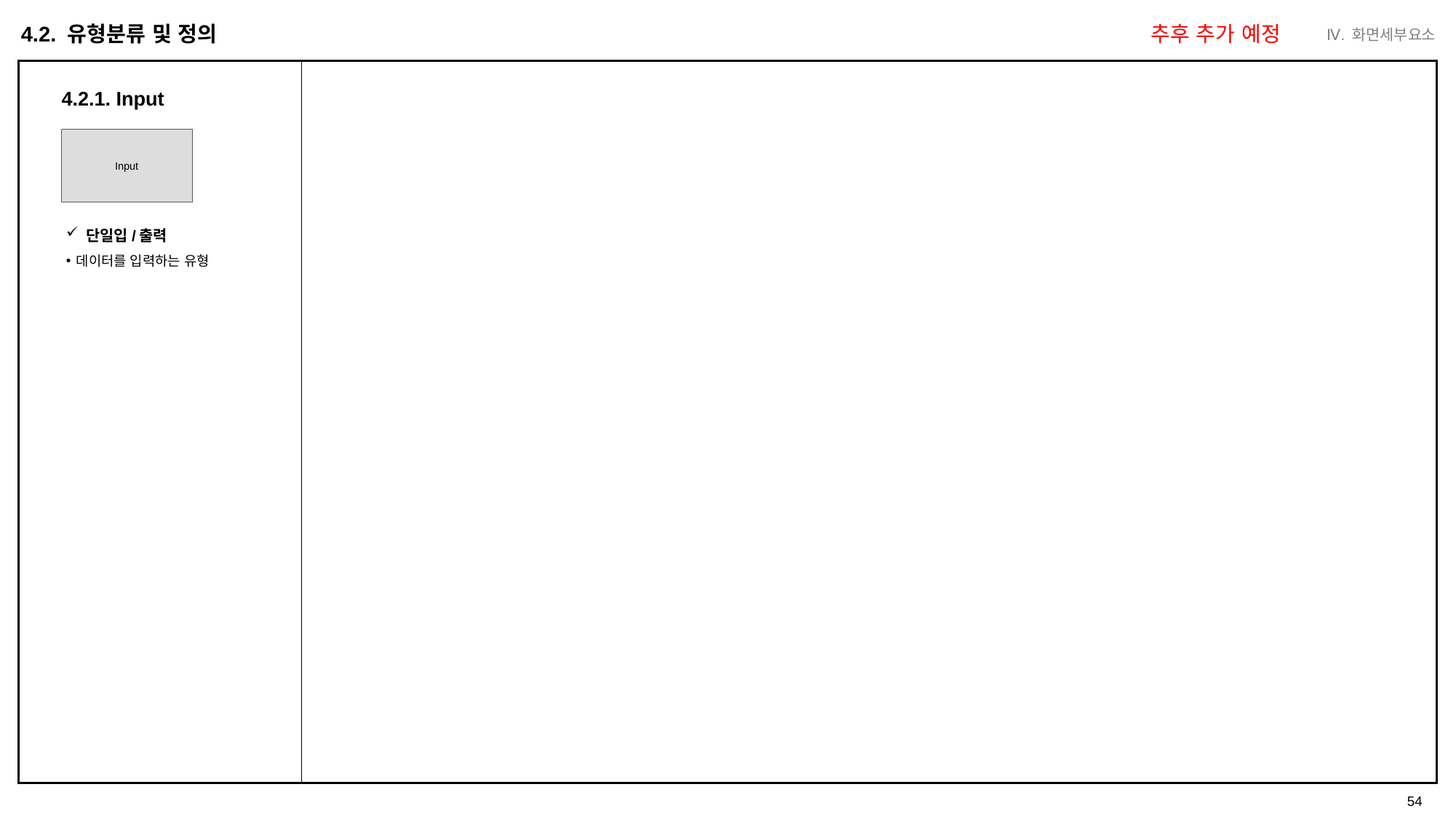

Ⅳ. 화면세부요소
4.2. 유형분류 및 정의
추후 추가 예정
4.2.1. Input
Input
단일입/출력
데이터를 입력하는 유형